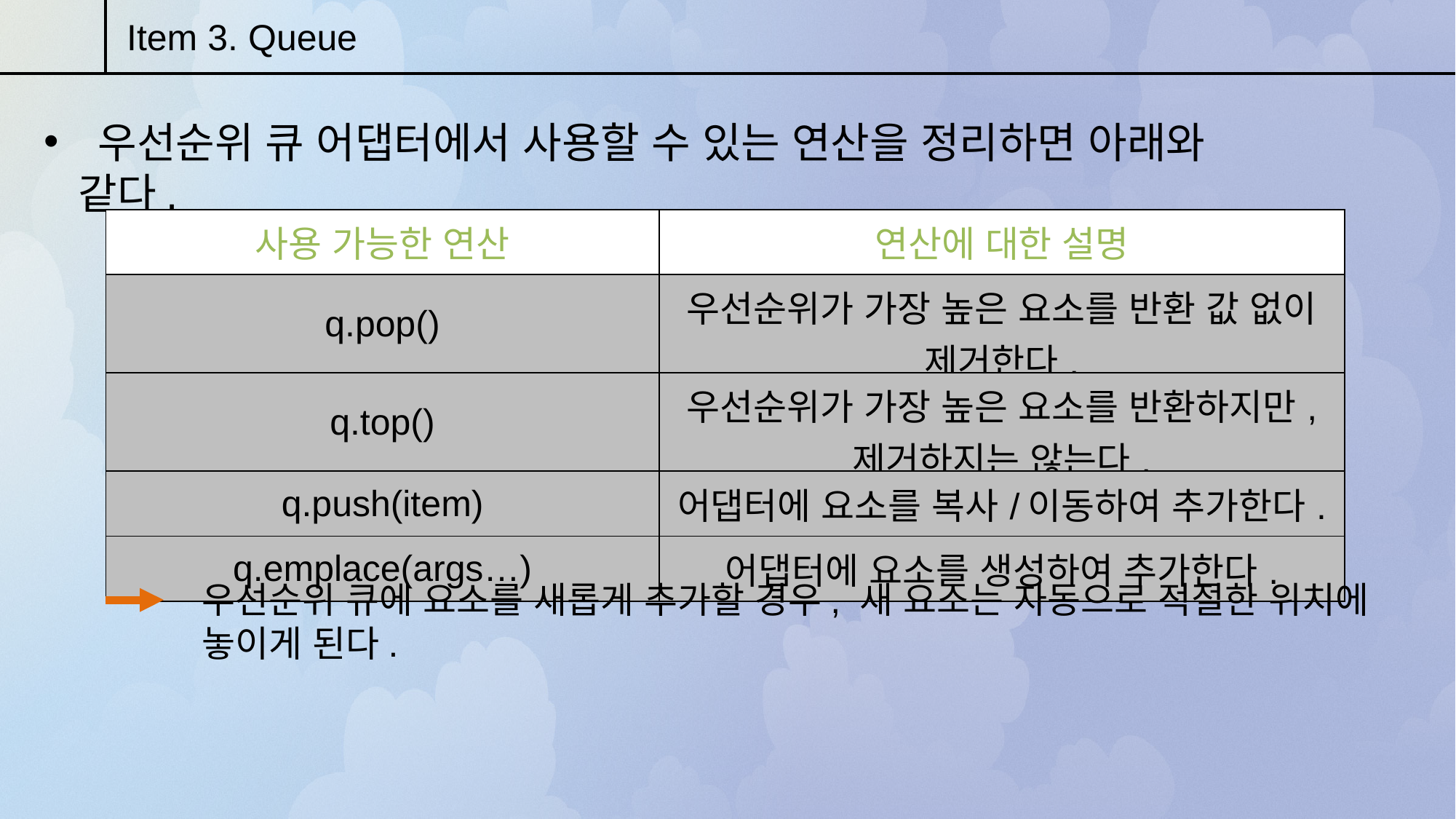

Item 3. Queue
 우선순위 큐 어댑터에서 사용할 수 있는 연산을 정리하면 아래와 같다.
| 사용 가능한 연산 | 연산에 대한 설명 |
| --- | --- |
| q.pop() | 우선순위가 가장 높은 요소를 반환 값 없이 제거한다. |
| q.top() | 우선순위가 가장 높은 요소를 반환하지만, 제거하지는 않는다. |
| q.push(item) | 어댑터에 요소를 복사/이동하여 추가한다. |
| q.emplace(args…) | 어댑터에 요소를 생성하여 추가한다. |
우선순위 큐에 요소를 새롭게 추가할 경우, 새 요소는 자동으로 적절한 위치에 놓이게 된다.